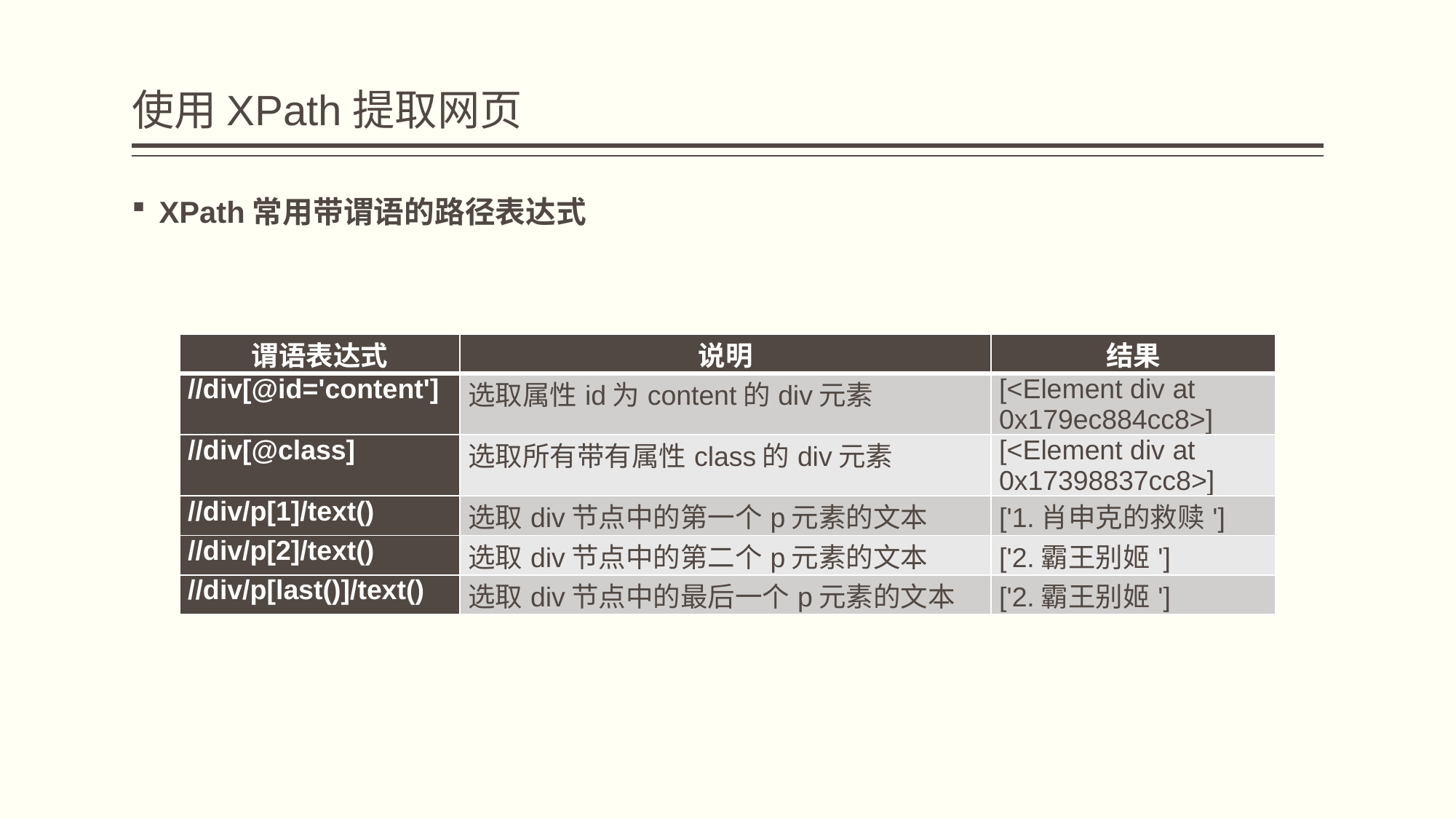

# 使用XPath提取网页
XPath常用带谓语的路径表达式
| 谓语表达式 | 说明 | 结果 |
| --- | --- | --- |
| //div[@id='content'] | 选取属性id为content的div元素 | [<Element div at 0x179ec884cc8>] |
| //div[@class] | 选取所有带有属性class的div元素 | [<Element div at 0x17398837cc8>] |
| //div/p[1]/text() | 选取div节点中的第一个p元素的文本 | ['1.肖申克的救赎'] |
| //div/p[2]/text() | 选取div节点中的第二个p元素的文本 | ['2.霸王别姬'] |
| //div/p[last()]/text() | 选取div节点中的最后一个p元素的文本 | ['2.霸王别姬'] |